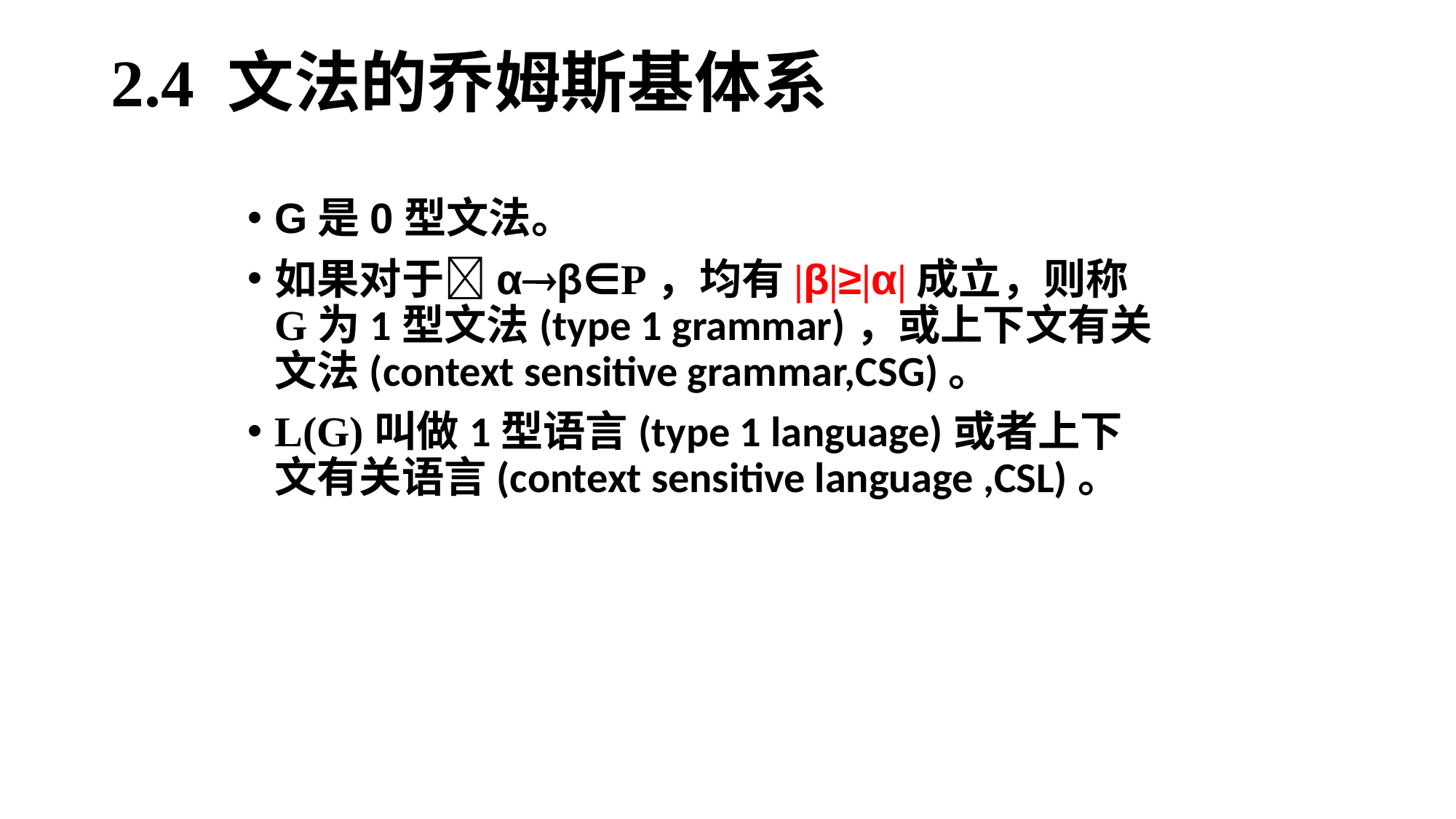

# 2.4 文法的乔姆斯基体系
G是0型文法。
如果对于∀α→β∈P，均有|β|≥|α|成立，则称G为1型文法(type 1 grammar)，或上下文有关文法(context sensitive grammar,CSG)。
L(G)叫做1型语言(type 1 language)或者上下文有关语言(context sensitive language ,CSL)。
10